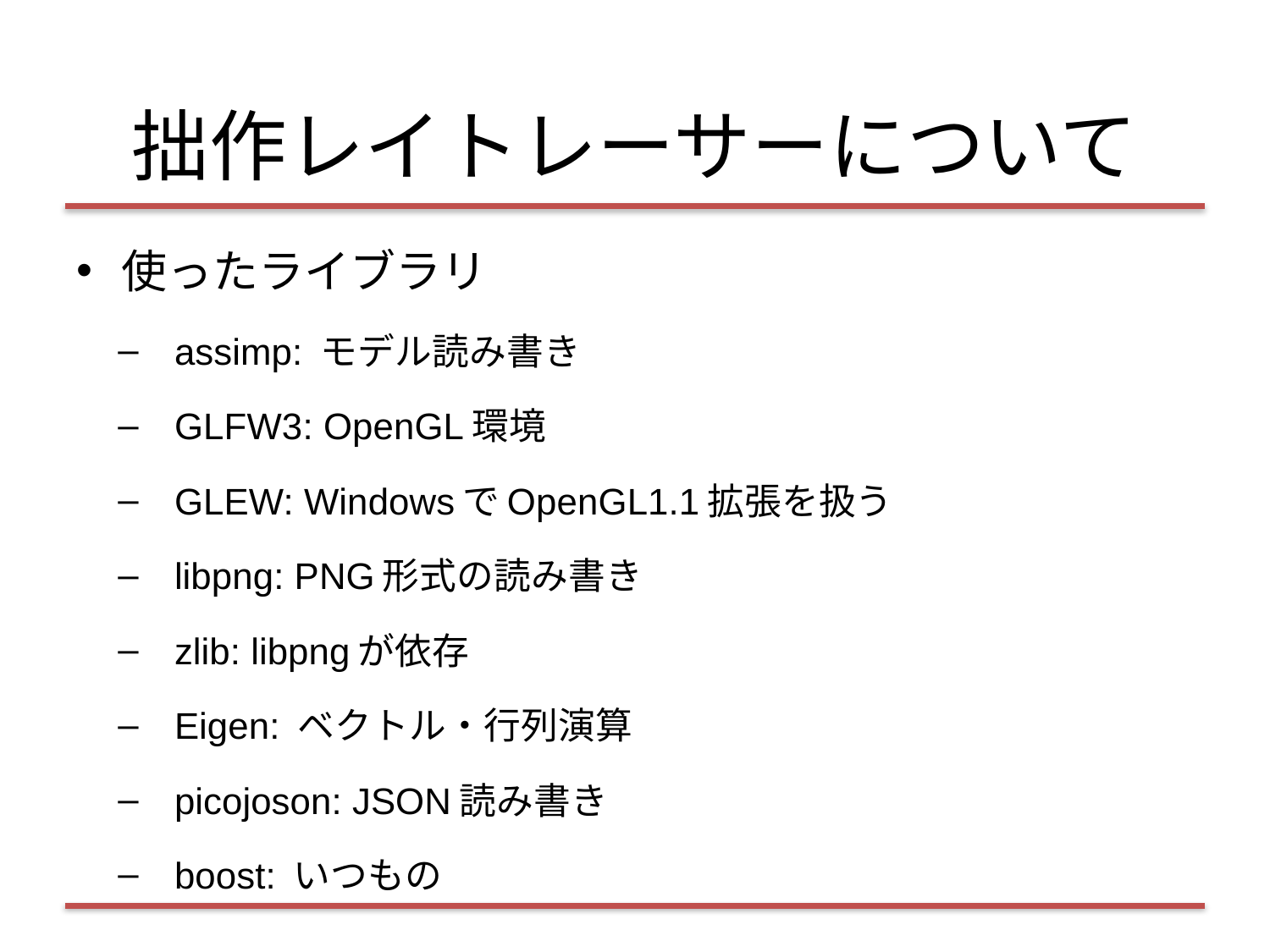

# 拙作レイトレーサーについて
使ったライブラリ
assimp: モデル読み書き
GLFW3: OpenGL環境
GLEW: WindowsでOpenGL1.1拡張を扱う
libpng: PNG形式の読み書き
zlib: libpngが依存
Eigen: ベクトル・行列演算
picojoson: JSON読み書き
boost: いつもの